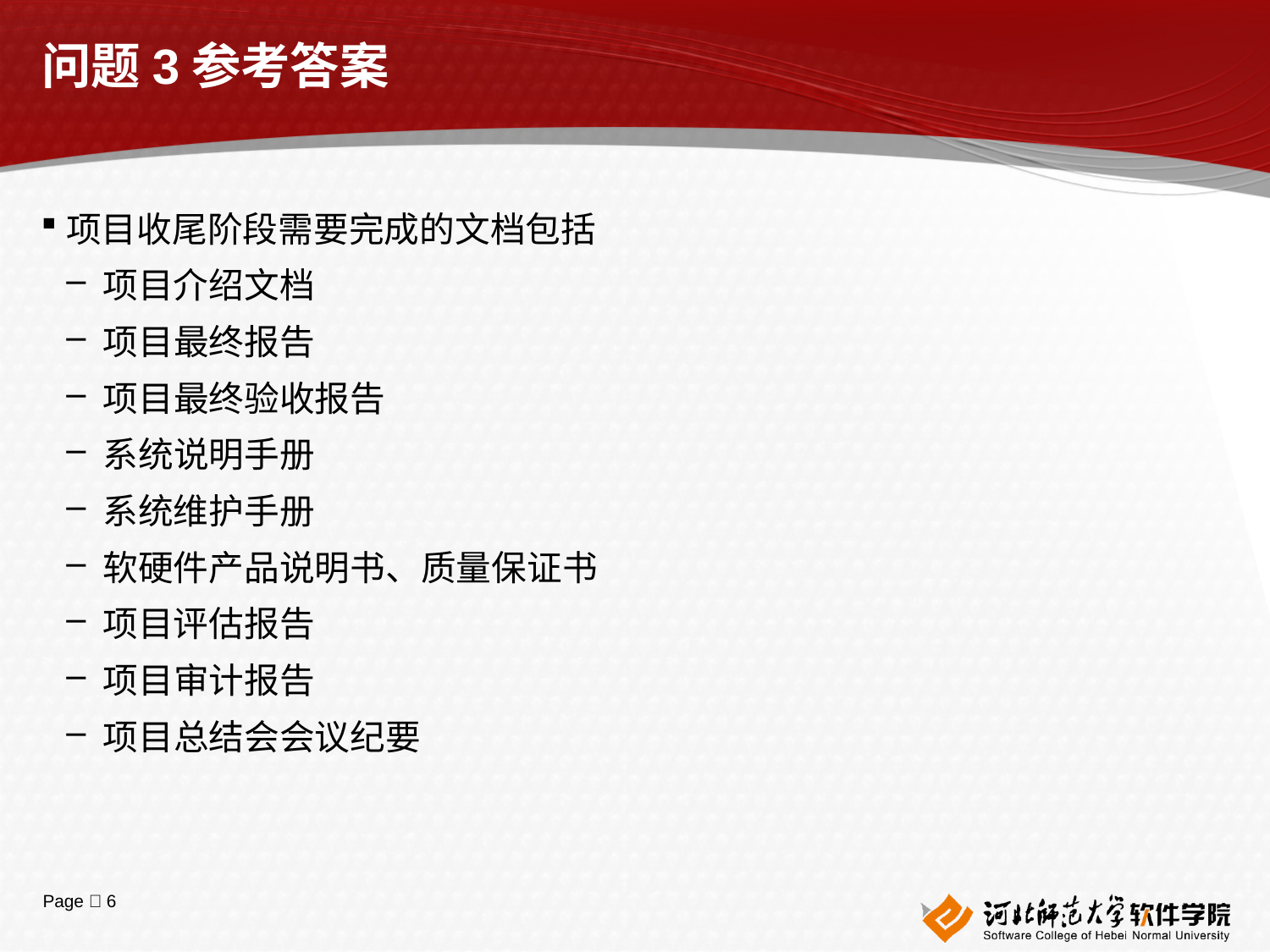

# 问题3参考答案
项目收尾阶段需要完成的文档包括
项目介绍文档
项目最终报告
项目最终验收报告
系统说明手册
系统维护手册
软硬件产品说明书、质量保证书
项目评估报告
项目审计报告
项目总结会会议纪要